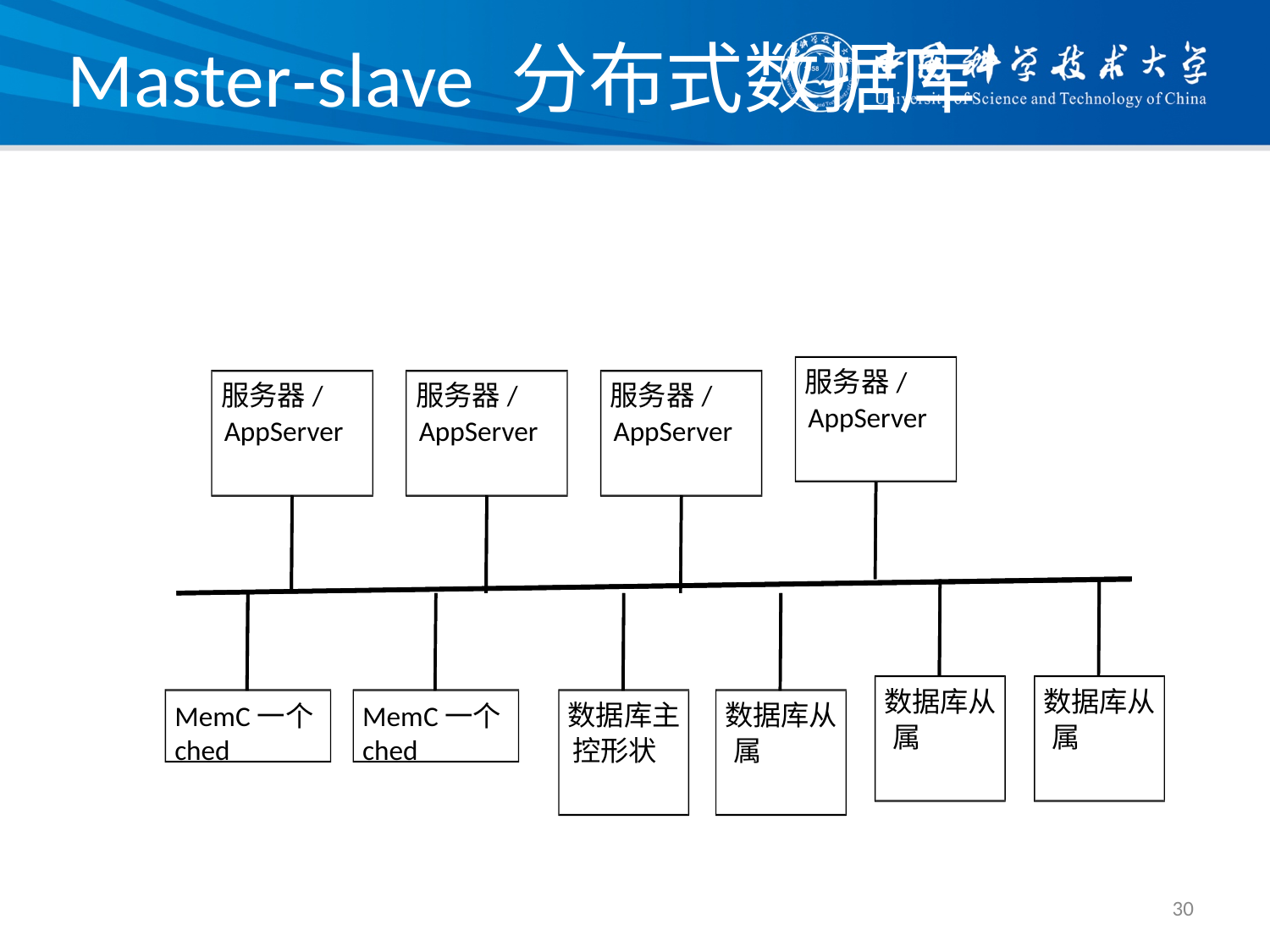

# Master‐slave 分布式数据库

服务器/AppServer

服务器/AppServer
服务器/AppServer
服务器/AppServer

数据库从属
数据库从属

数据库主控形状
数据库从属
MemC一个ched
MemC一个ched
30